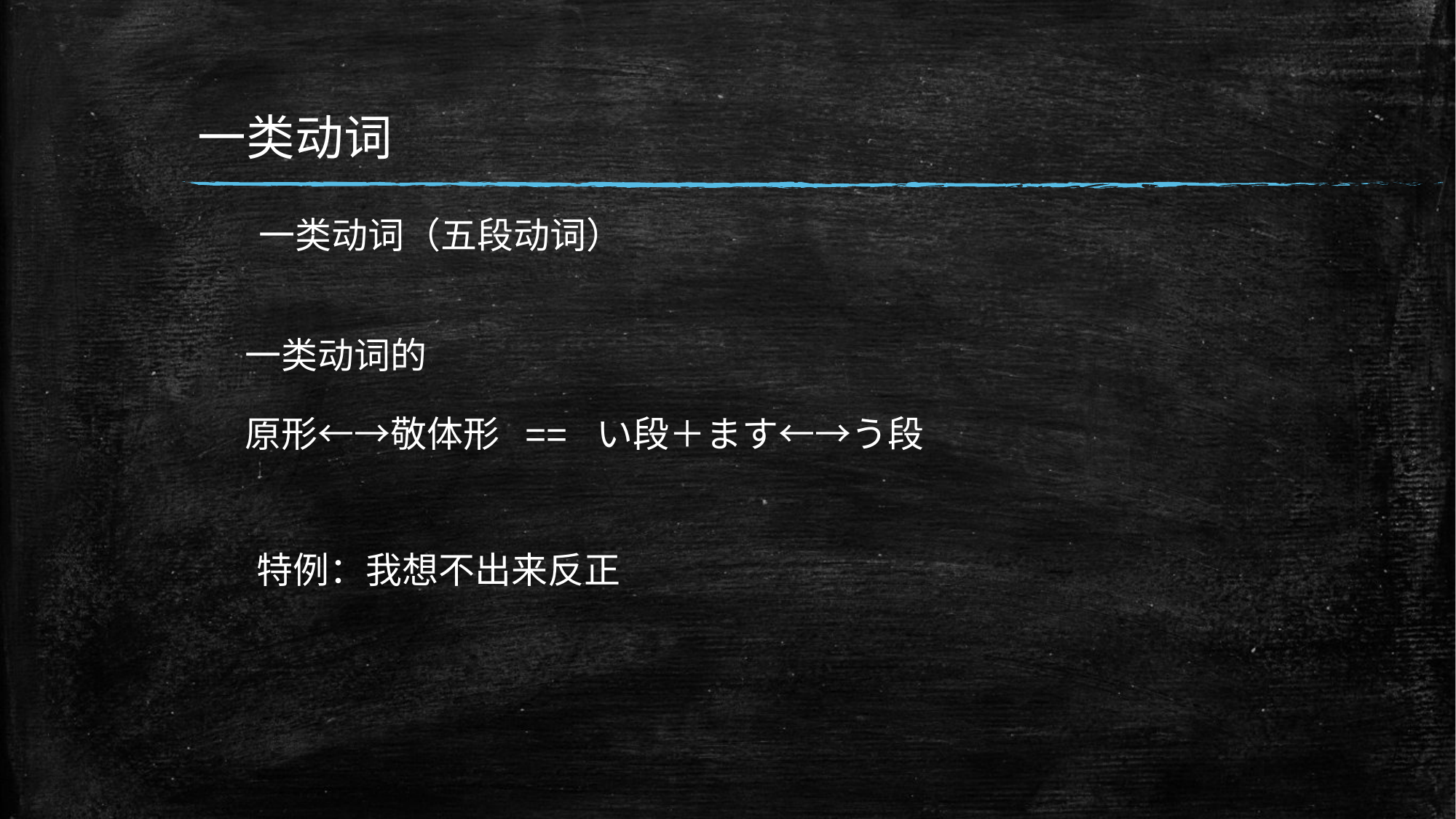

一类动词
一类动词（五段动词）
一类动词的

原形←→敬体形  ==  い段＋ます←→う段
特例：我想不出来反正